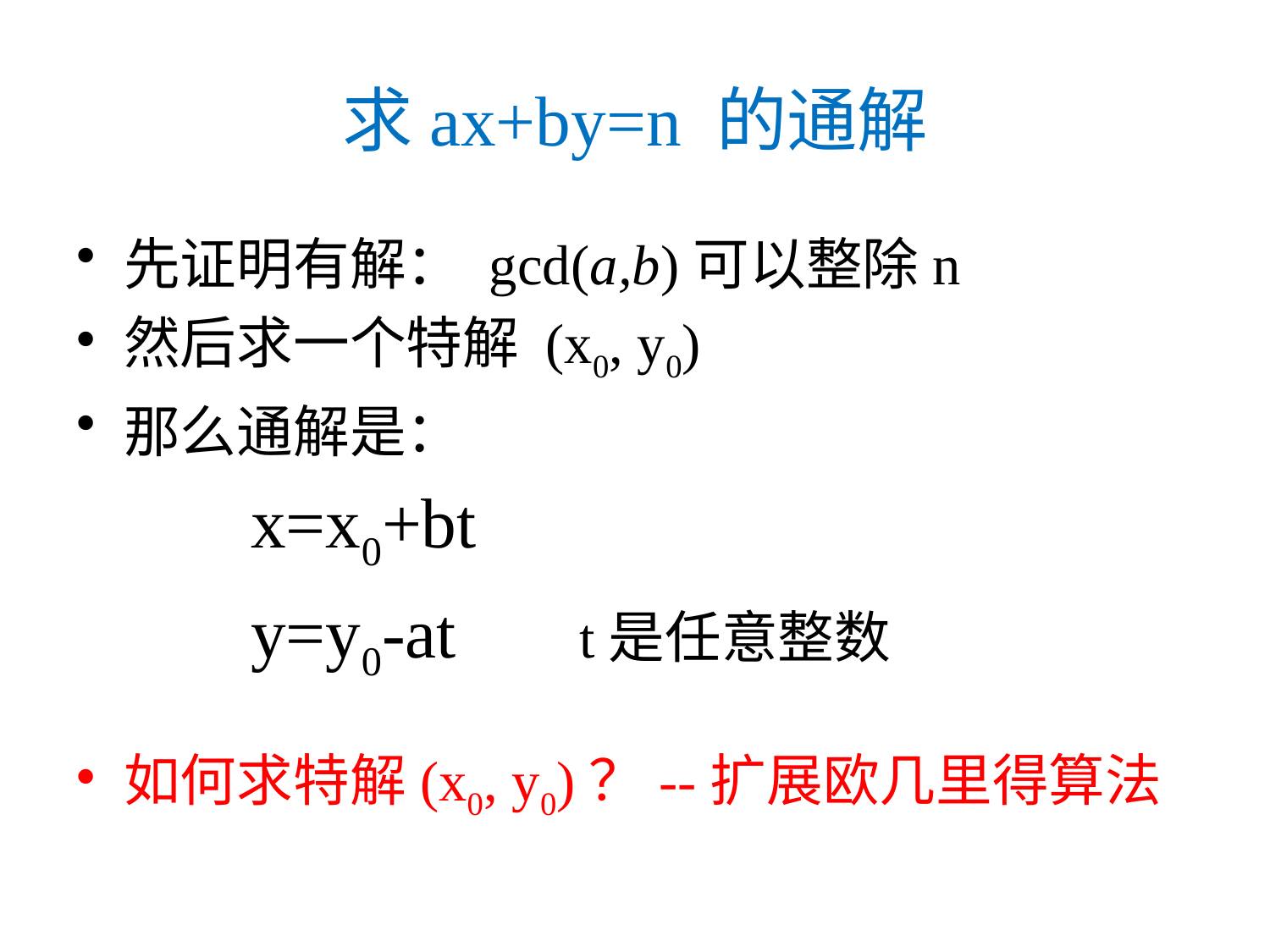

# 求ax+by=n 的通解
先证明有解： gcd(a,b)可以整除n
然后求一个特解 (x0, y0)
那么通解是：
x=x0+bt
y=y0-at       t是任意整数

如何求特解(x0, y0)？--扩展欧几里得算法